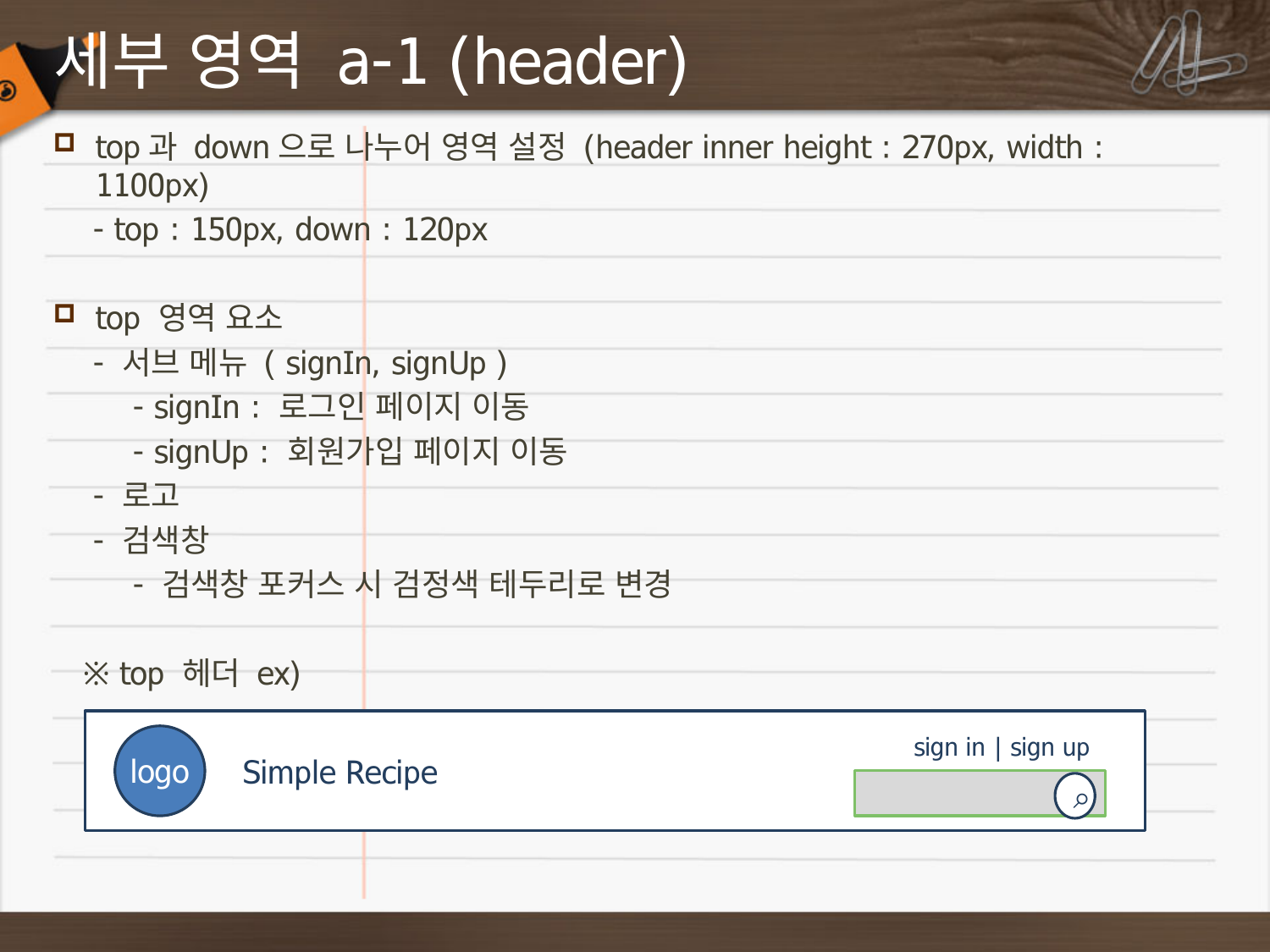

# 세부 영역 a-1 (header)
top과 down으로 나누어 영역 설정 (header inner height : 270px, width : 1100px)
    - top : 150px, down : 120px

top 영역 요소
    - 서브 메뉴 ( signIn, signUp )
        - signIn : 로그인 페이지 이동
        - signUp : 회원가입 페이지 이동
    - 로고
    - 검색창
        - 검색창 포커스 시 검정색 테두리로 변경

   ※ top 헤더 ex)

sign in | sign up
logo
Simple Recipe

⌕